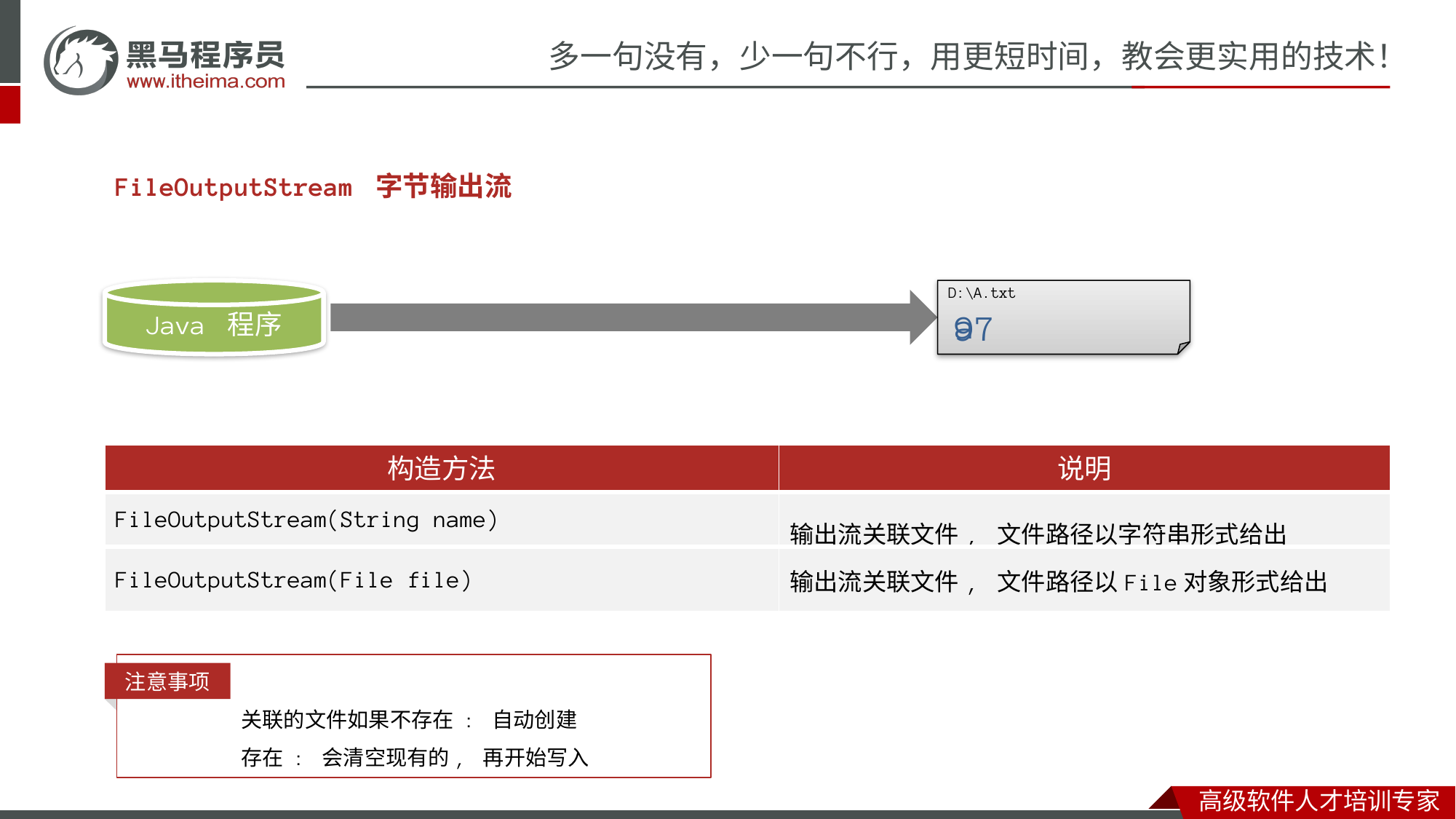

FileOutputStream 字节输出流
Java 程序
D:\A.txt

a
97
| 构造方法 | 说明 |
| --- | --- |
| FileOutputStream(String name) | 输出流关联文件, 文件路径以字符串形式给出 |
| FileOutputStream(File file) | 输出流关联文件, 文件路径以File对象形式给出 |

注意事项
关联的文件如果不存在 : 自动创建
存在 : 会清空现有的, 再开始写入